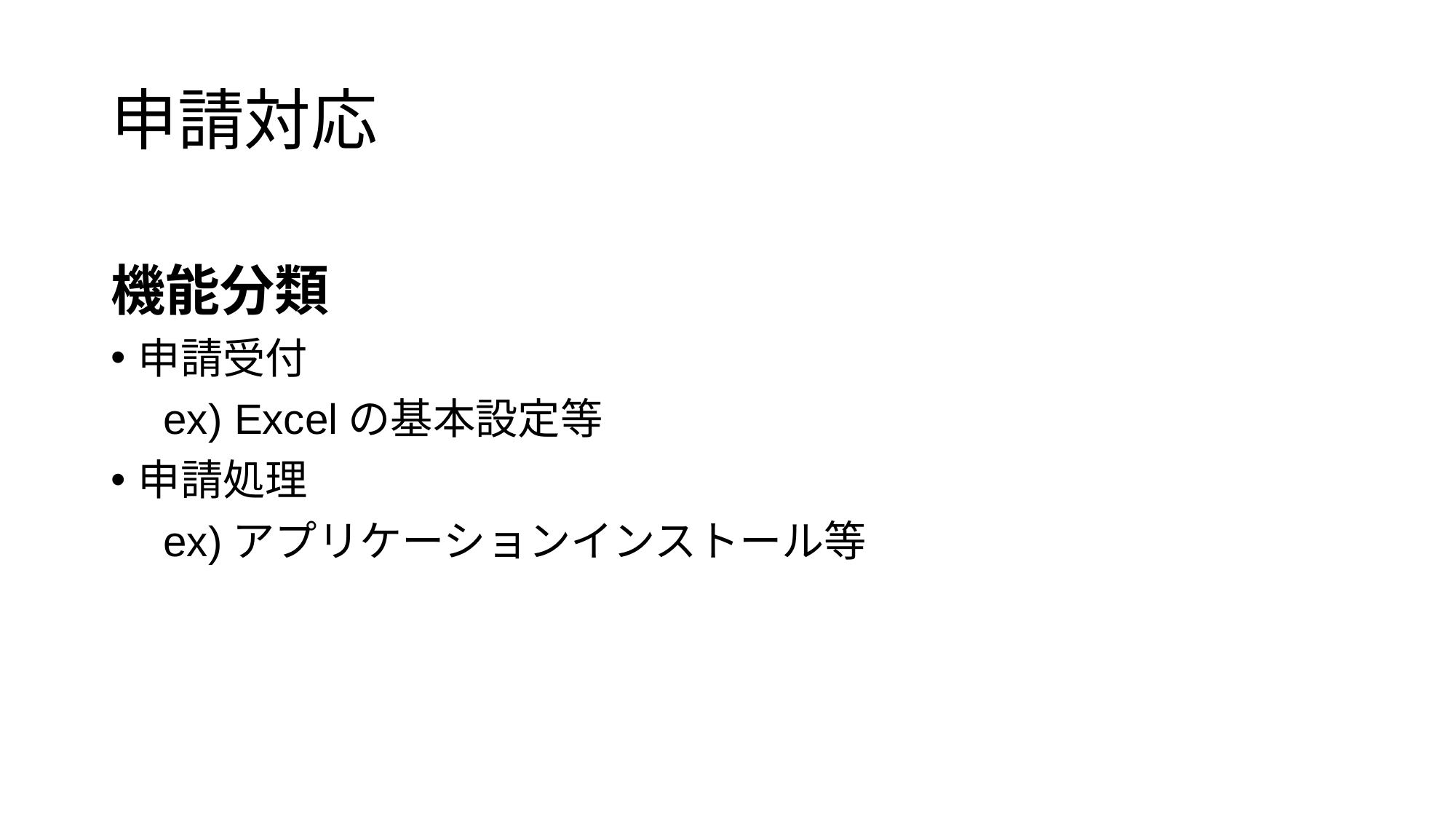

# 申請対応
機能分類
申請受付
　ex) Excelの基本設定等
申請処理
　ex)アプリケーションインストール等